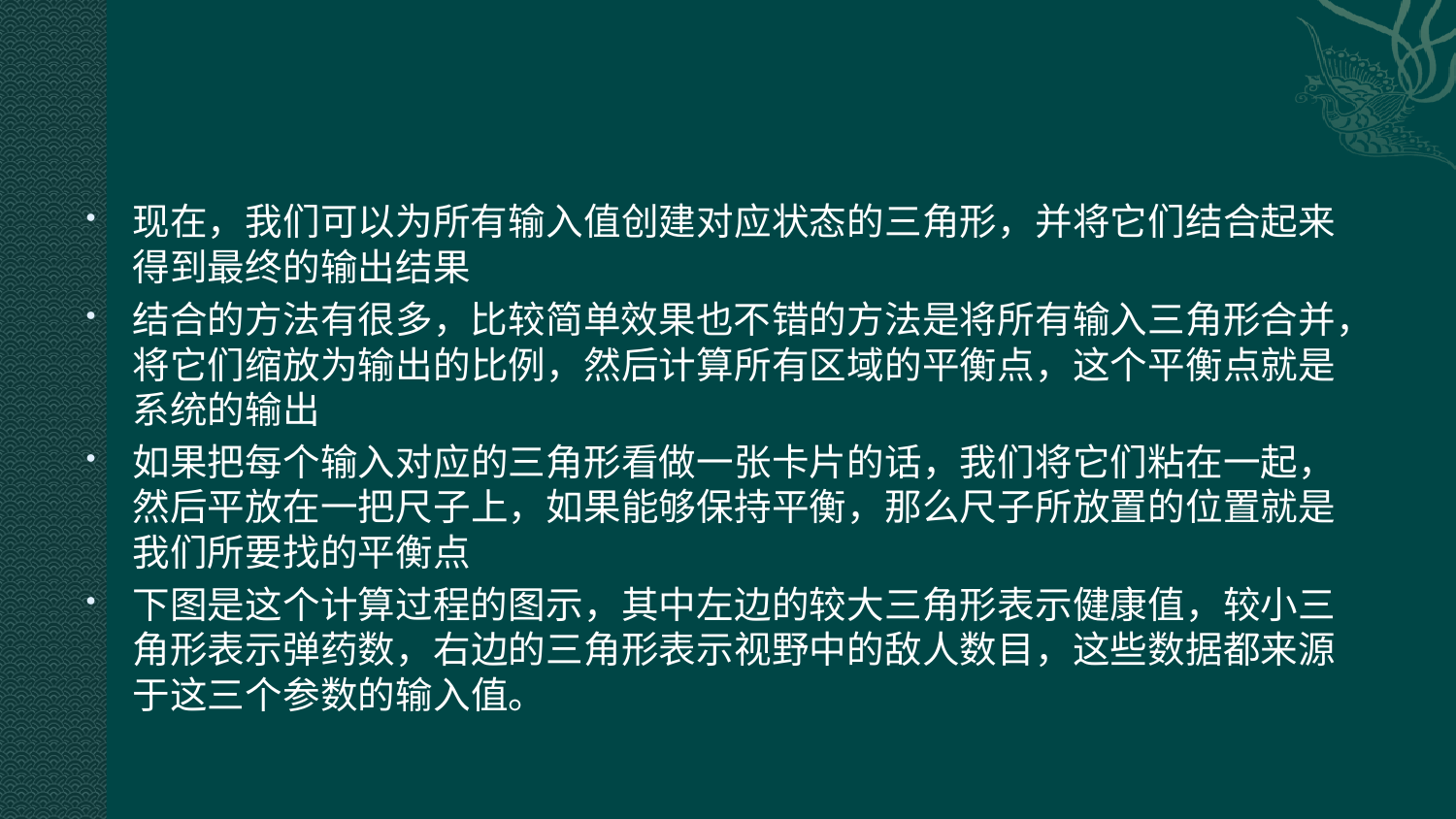

#
现在，我们可以为所有输入值创建对应状态的三角形，并将它们结合起来得到最终的输出结果
结合的方法有很多，比较简单效果也不错的方法是将所有输入三角形合并，将它们缩放为输出的比例，然后计算所有区域的平衡点，这个平衡点就是系统的输出
如果把每个输入对应的三角形看做一张卡片的话，我们将它们粘在一起，然后平放在一把尺子上，如果能够保持平衡，那么尺子所放置的位置就是我们所要找的平衡点
下图是这个计算过程的图示，其中左边的较大三角形表示健康值，较小三角形表示弹药数，右边的三角形表示视野中的敌人数目，这些数据都来源于这三个参数的输入值。